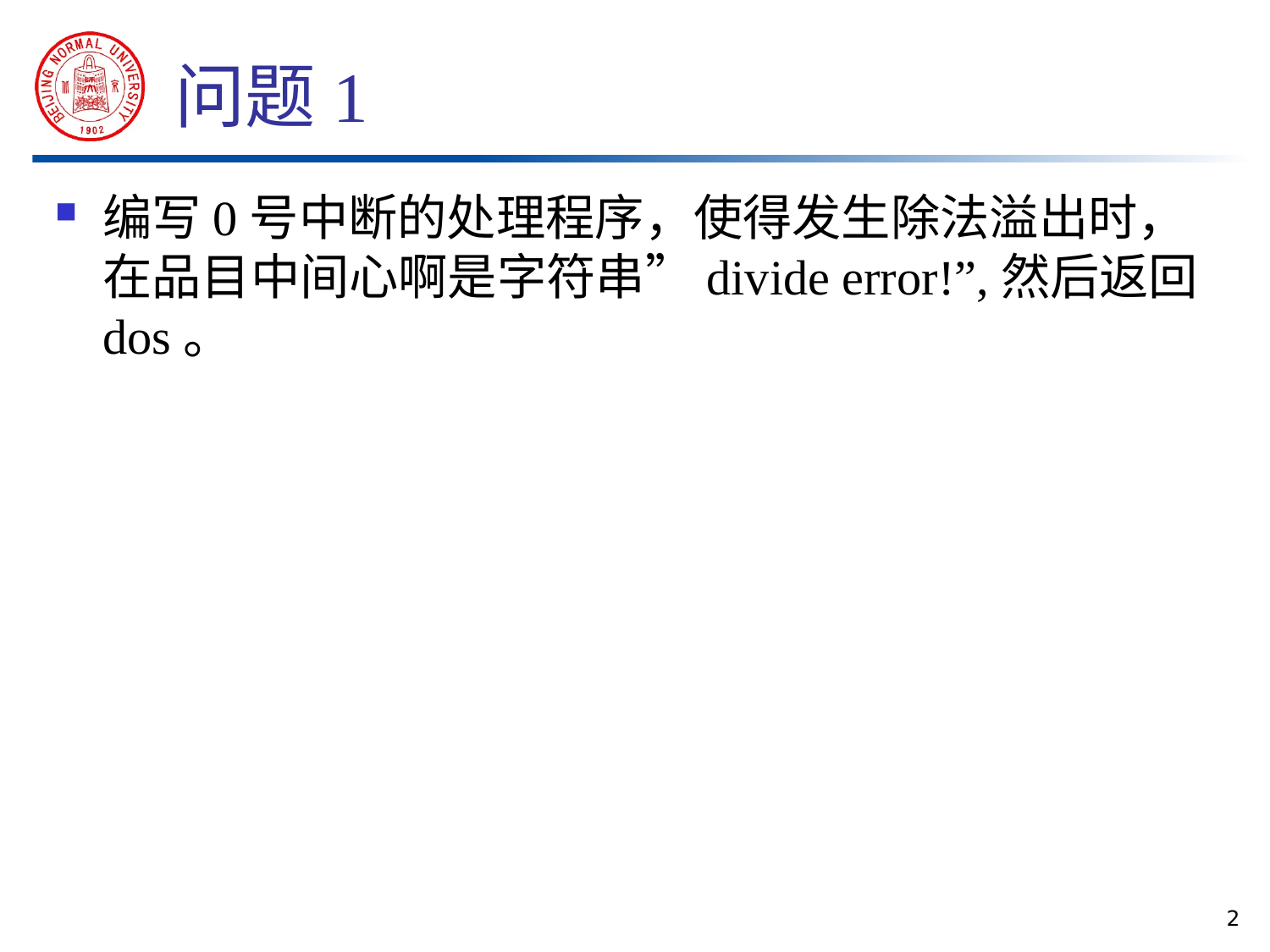

# 问题1
编写0号中断的处理程序，使得发生除法溢出时，在品目中间心啊是字符串”divide error!”,然后返回dos。